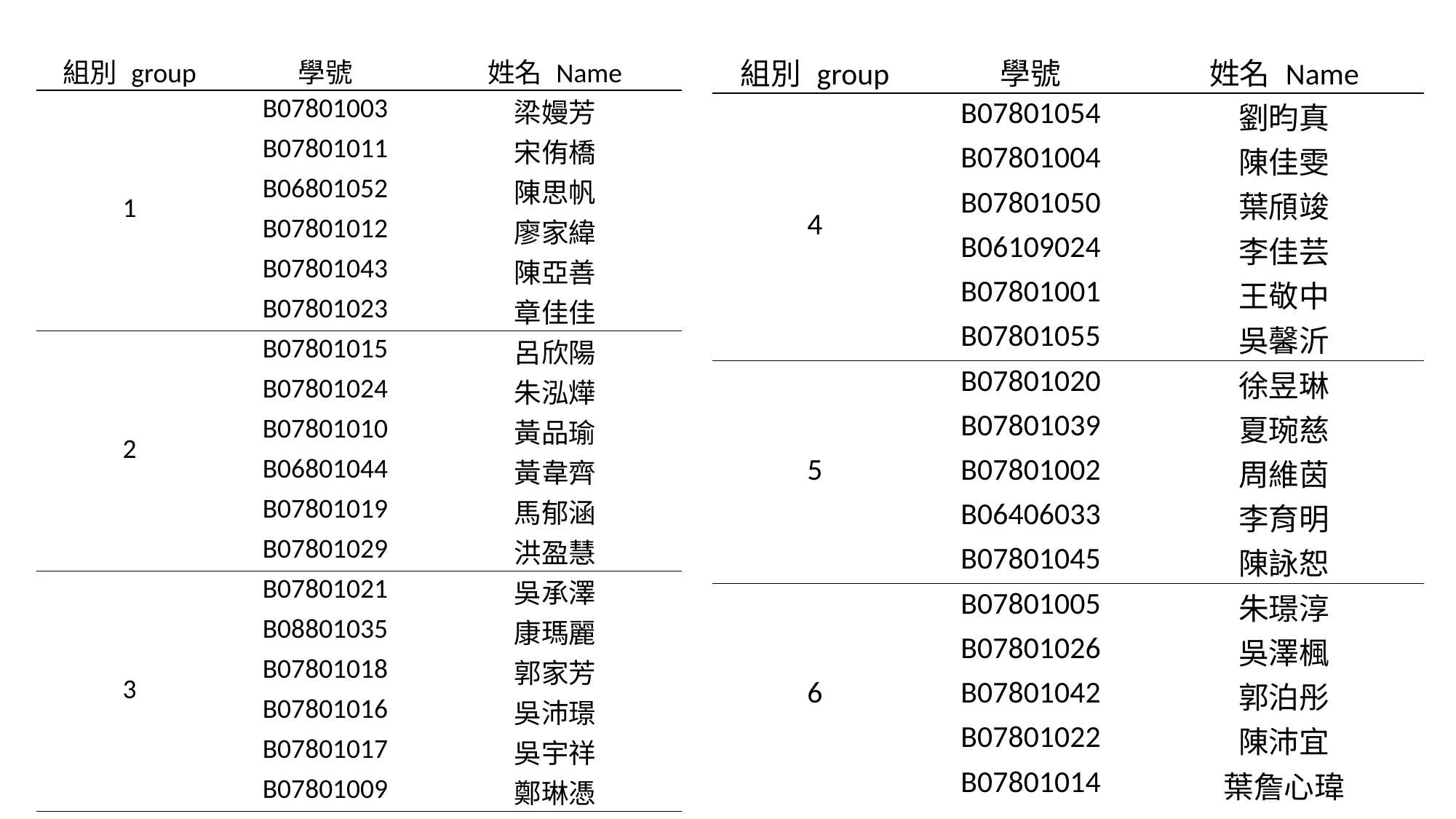

| 組別 group | 學號 | 姓名 Name |
| --- | --- | --- |
| 4 | B07801054 | 劉昀真 |
|  | B07801004 | 陳佳雯 |
|  | B07801050 | 葉頎竣 |
|  | B06109024 | 李佳芸 |
|  | B07801001 | 王敬中 |
|  | B07801055 | 吳馨沂 |
| 5 | B07801020 | 徐昱琳 |
|  | B07801039 | 夏琬慈 |
|  | B07801002 | 周維茵 |
|  | B06406033 | 李育明 |
|  | B07801045 | 陳詠恕 |
| 6 | B07801005 | 朱璟淳 |
|  | B07801026 | 吳澤楓 |
|  | B07801042 | 郭泊彤 |
|  | B07801022 | 陳沛宜 |
|  | B07801014 | 葉詹心瑋 |
| 組別 group | 學號 | 姓名 Name |
| --- | --- | --- |
| 1 | B07801003 | 梁嫚芳 |
|  | B07801011 | 宋侑橋 |
|  | B06801052 | 陳思帆 |
|  | B07801012 | 廖家緯 |
|  | B07801043 | 陳亞善 |
|  | B07801023 | 章佳佳 |
| 2 | B07801015 | 呂欣陽 |
|  | B07801024 | 朱泓燁 |
|  | B07801010 | 黃品瑜 |
|  | B06801044 | 黃韋齊 |
|  | B07801019 | 馬郁涵 |
|  | B07801029 | 洪盈慧 |
| 3 | B07801021 | 吳承澤 |
|  | B08801035 | 康瑪麗 |
|  | B07801018 | 郭家芳 |
|  | B07801016 | 吳沛璟 |
|  | B07801017 | 吳宇祥 |
|  | B07801009 | 鄭琳憑 |